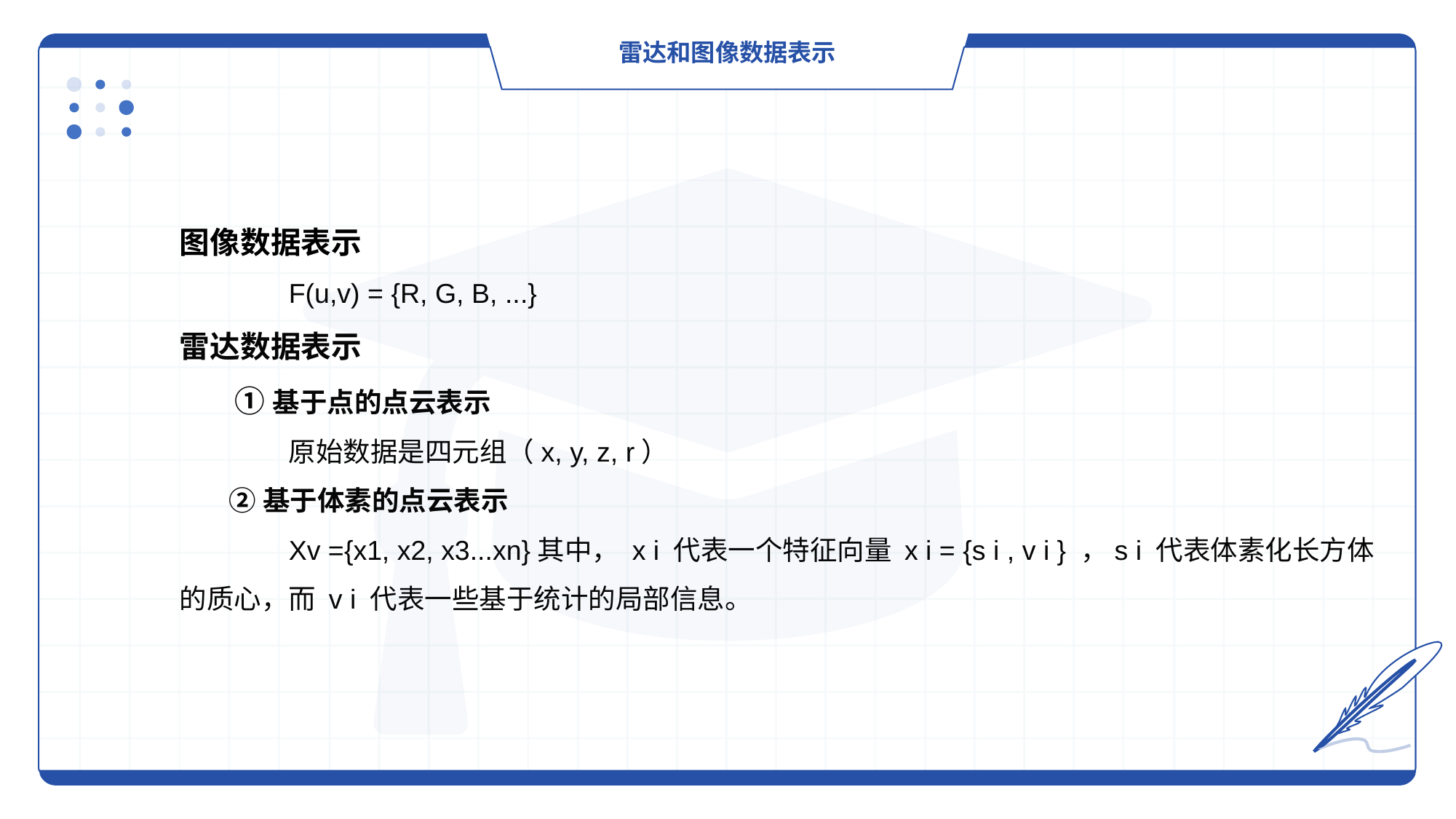

雷达和图像数据表示
图像数据表示
	F(u,v) = {R, G, B, ...}
雷达数据表示
        ①基于点的点云表示
	原始数据是四元组（x, y, z, r）
         ②基于体素的点云表示
	Xv ={x1, x2, x3...xn}其中， x i 代表一个特征向量 x i = {s i , v i } ，s i 代表体素化长方体的质心，而 v i 代表一些基于统计的局部信息。